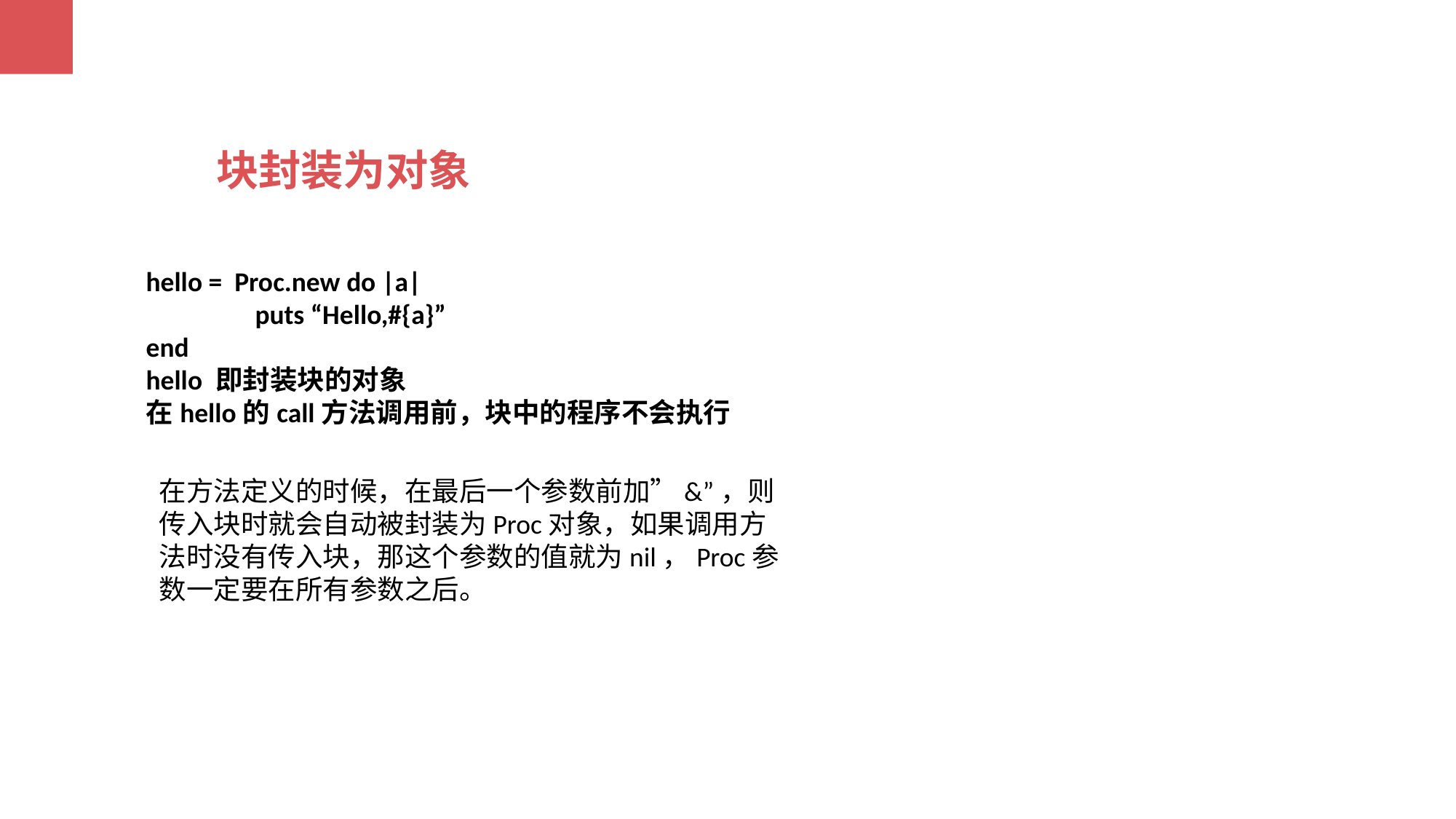

块封装为对象
hello =  Proc.new do |a|
	puts “Hello,#{a}”
end
hello 即封装块的对象
在hello的call方法调用前，块中的程序不会执行

在方法定义的时候，在最后一个参数前加”&”，则传入块时就会自动被封装为Proc对象，如果调用方法时没有传入块，那这个参数的值就为nil，Proc参数一定要在所有参数之后。